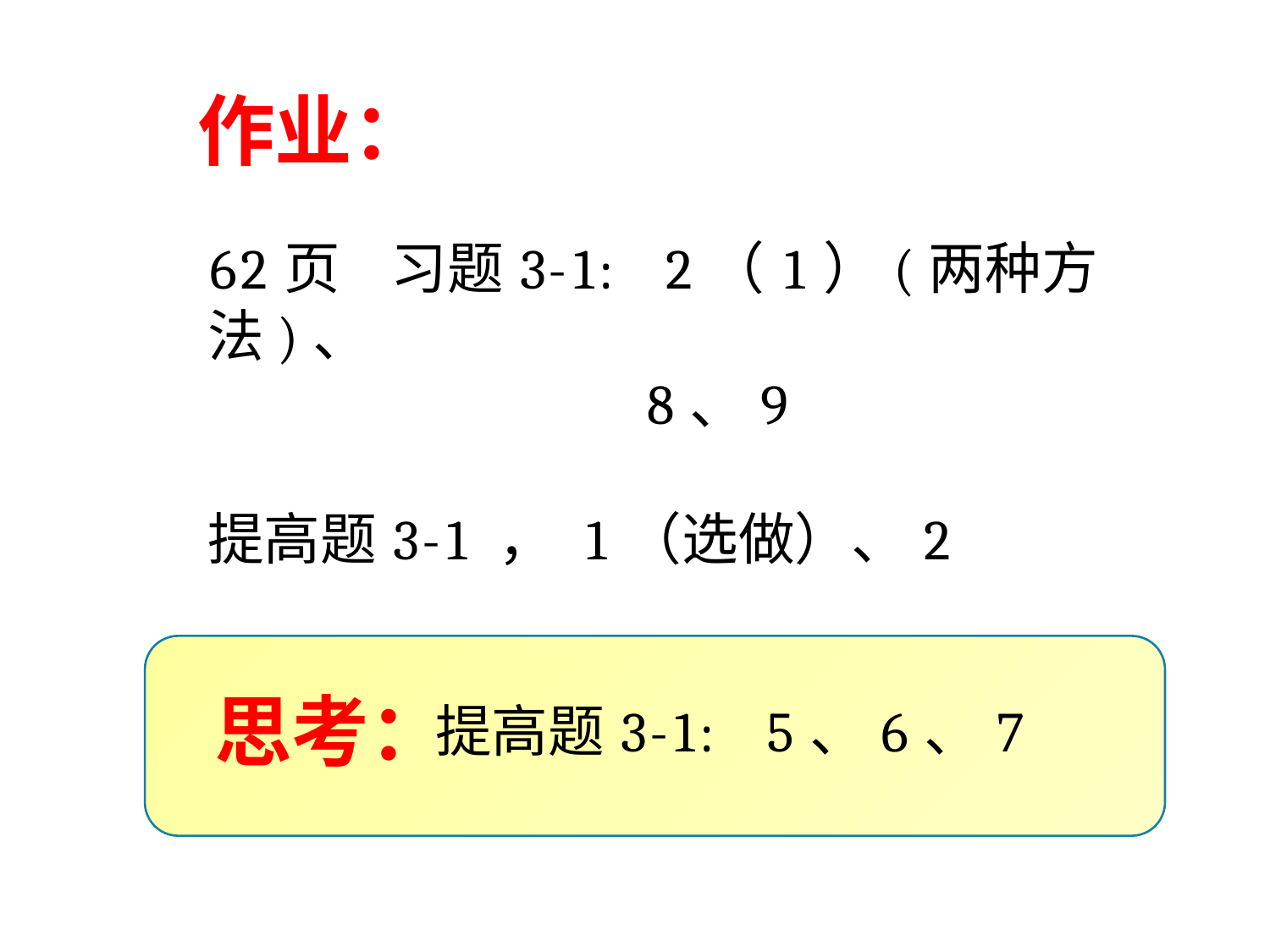

作业：
62页    习题3-1:    2（1）(两种方法)、
                                   8、9

提高题3-1 ， 1（选做）、2

思考：
提高题3-1:    5、6、7